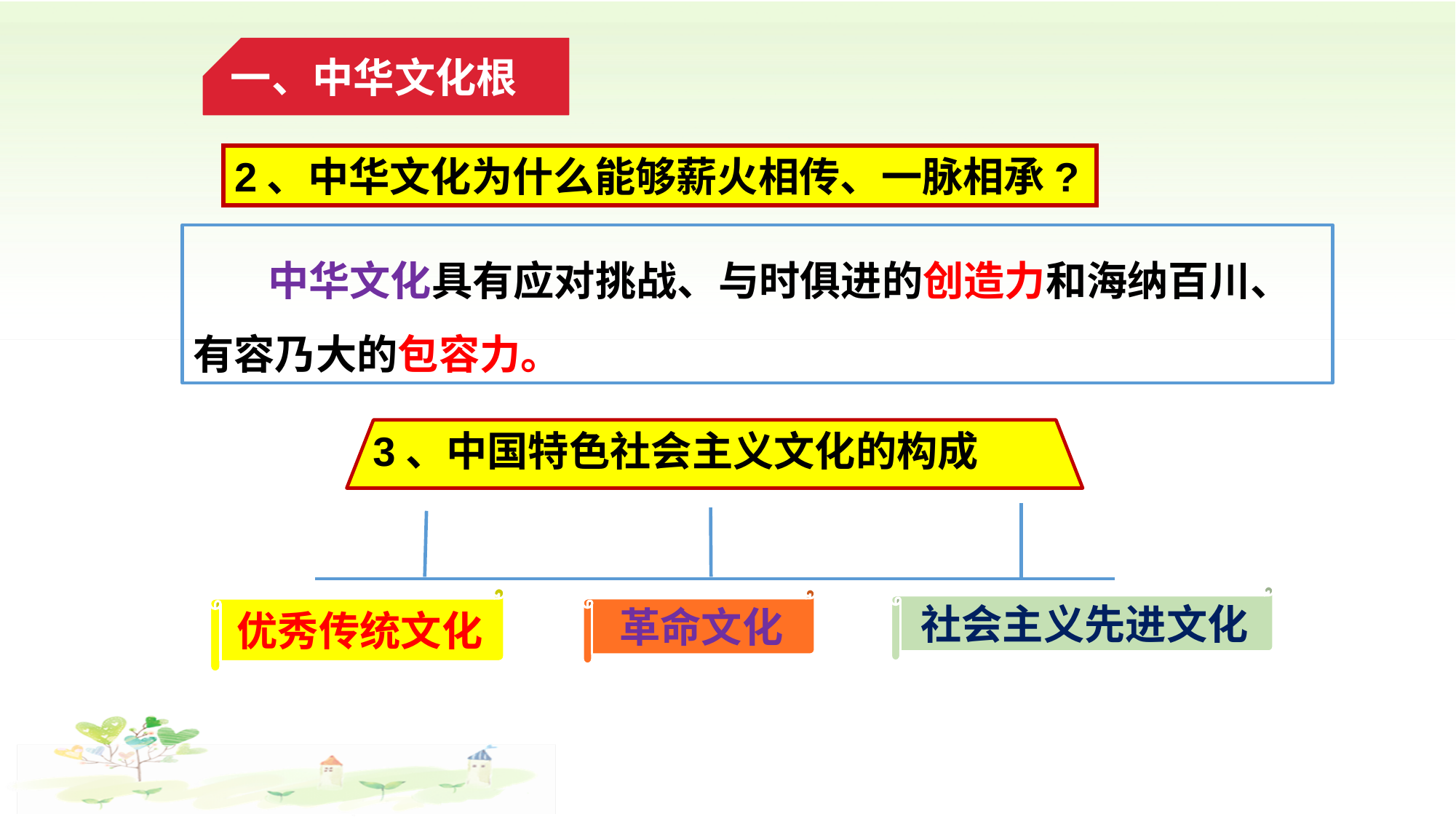

一、中华文化根
2、中华文化为什么能够薪火相传、一脉相承?
       中华文化具有应对挑战、与时俱进的创造力和海纳百川、有容乃大的包容力。
3、中国特色社会主义文化的构成
社会主义先进文化
优秀传统文化
革命文化